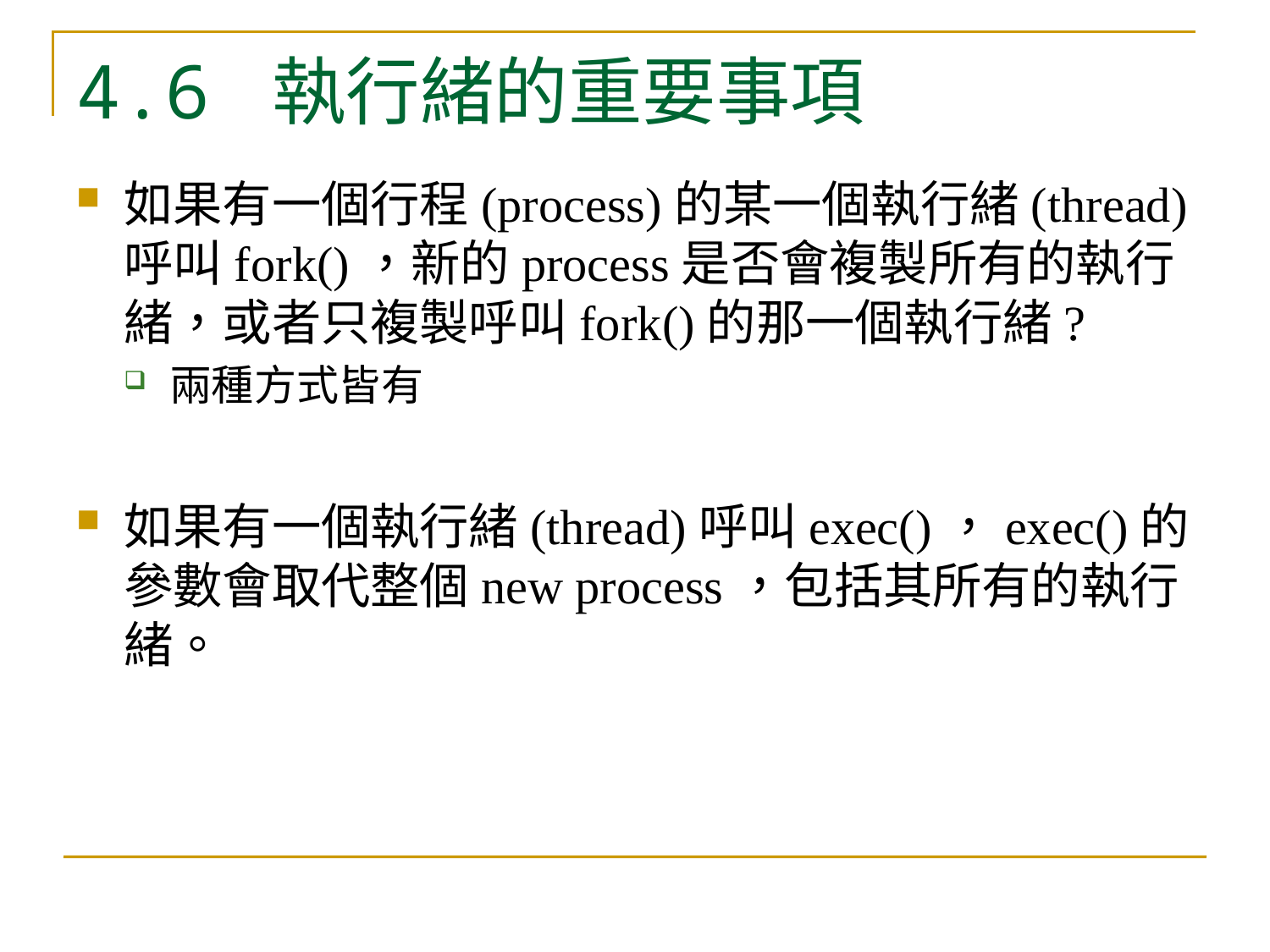

# 4.6 執行緒的重要事項
如果有一個行程(process)的某一個執行緒(thread)呼叫fork()，新的process是否會複製所有的執行緒，或者只複製呼叫fork()的那一個執行緒?
兩種方式皆有

如果有一個執行緒(thread)呼叫exec()，exec()的參數會取代整個new process，包括其所有的執行緒。